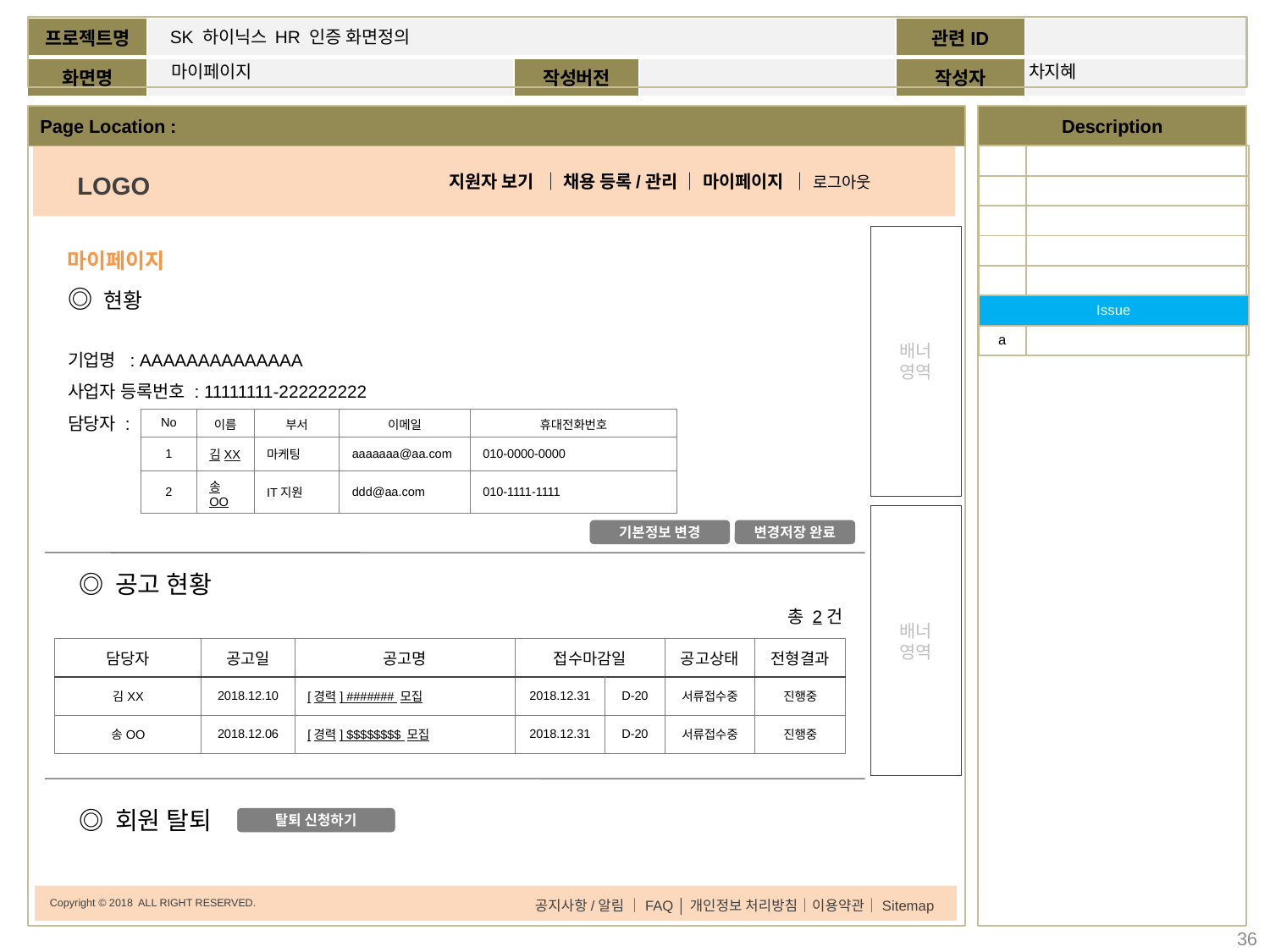

SK 하이닉스 HR 인증 화면정의
마이페이지
차지혜
|  |  |
| --- | --- |
|  |  |
|  |  |
|  |  |
|  |  |
| Issue |  |
| a |  |

LOGO
지원자 보기  │ 채용 등록/관리 │ 마이페이지  │ 로그아웃
배너
영역
마이페이지
◎ 현황

기업명  : AAAAAAAAAAAAAA
사업자 등록번호 : 11111111-222222222
담당자 :
| No | 이름 | 부서 | 이메일 | 휴대전화번호 |
| --- | --- | --- | --- | --- |
| 1 | 김XX | 마케팅 | aaaaaaa@aa.com | 010-0000-0000 |
| 2 | 송OO | IT지원 | ddd@aa.com | 010-1111-1111 |
배너
영역
기본정보 변경
변경저장 완료
◎ 공고 현황
총 2건
| 담당자 | 공고일 | 공고명 | 접수마감일 |  | 공고상태 | 전형결과 |
| --- | --- | --- | --- | --- | --- | --- |
| 김XX | 2018.12.10 | [경력] ####### 모집 | 2018.12.31 | D-20 | 서류접수중 | 진행중 |
| 송OO | 2018.12.06 | [경력] $$$$$$$$ 모집 | 2018.12.31 | D-20 | 서류접수중 | 진행중 |
◎ 회원 탈퇴
탈퇴 신청하기

Copyright © 2018  ALL RIGHT RESERVED.
공지사항/알림 │FAQ │개인정보 처리방침│이용약관│Sitemap
36